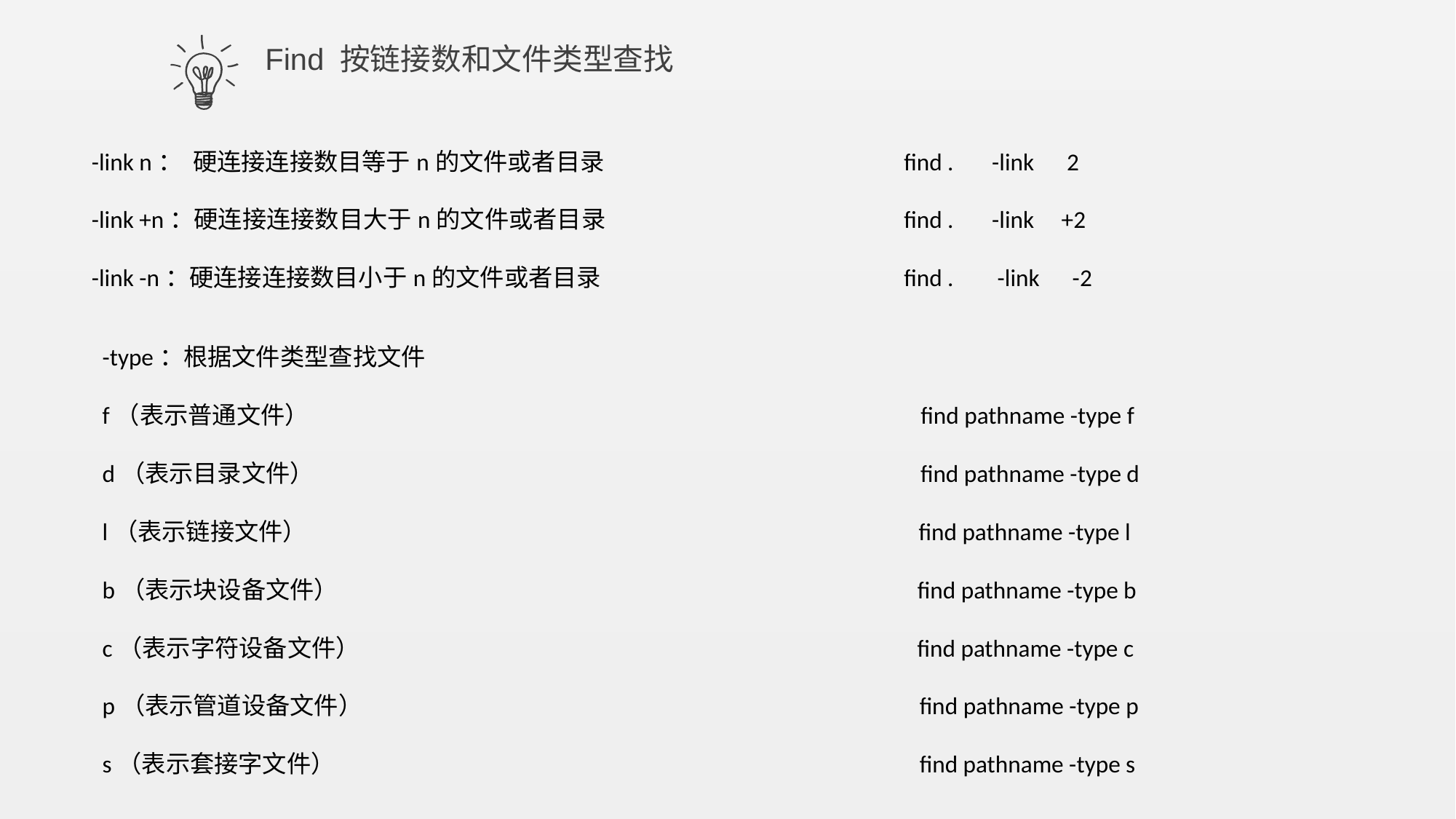

Find 按链接数和文件类型查找

-link n：  硬连接连接数目等于n的文件或者目录

-link +n：硬连接连接数目大于n的文件或者目录

-link -n：硬连接连接数目小于n的文件或者目录
find .       -link      2

find .       -link     +2

find .        -link      -2
-type：根据文件类型查找文件

f（表示普通文件）                                                                                                               find pathname -type f

d（表示目录文件）                                                                                                              find pathname -type d

l（表示链接文件）                                                                                                               find pathname -type l

b（表示块设备文件）                                                                                                         find pathname -type b

c（表示字符设备文件）                                                                                                     find pathname -type c

p（表示管道设备文件）                                                                                                     find pathname -type p

s（表示套接字文件）                                                                                                          find pathname -type s